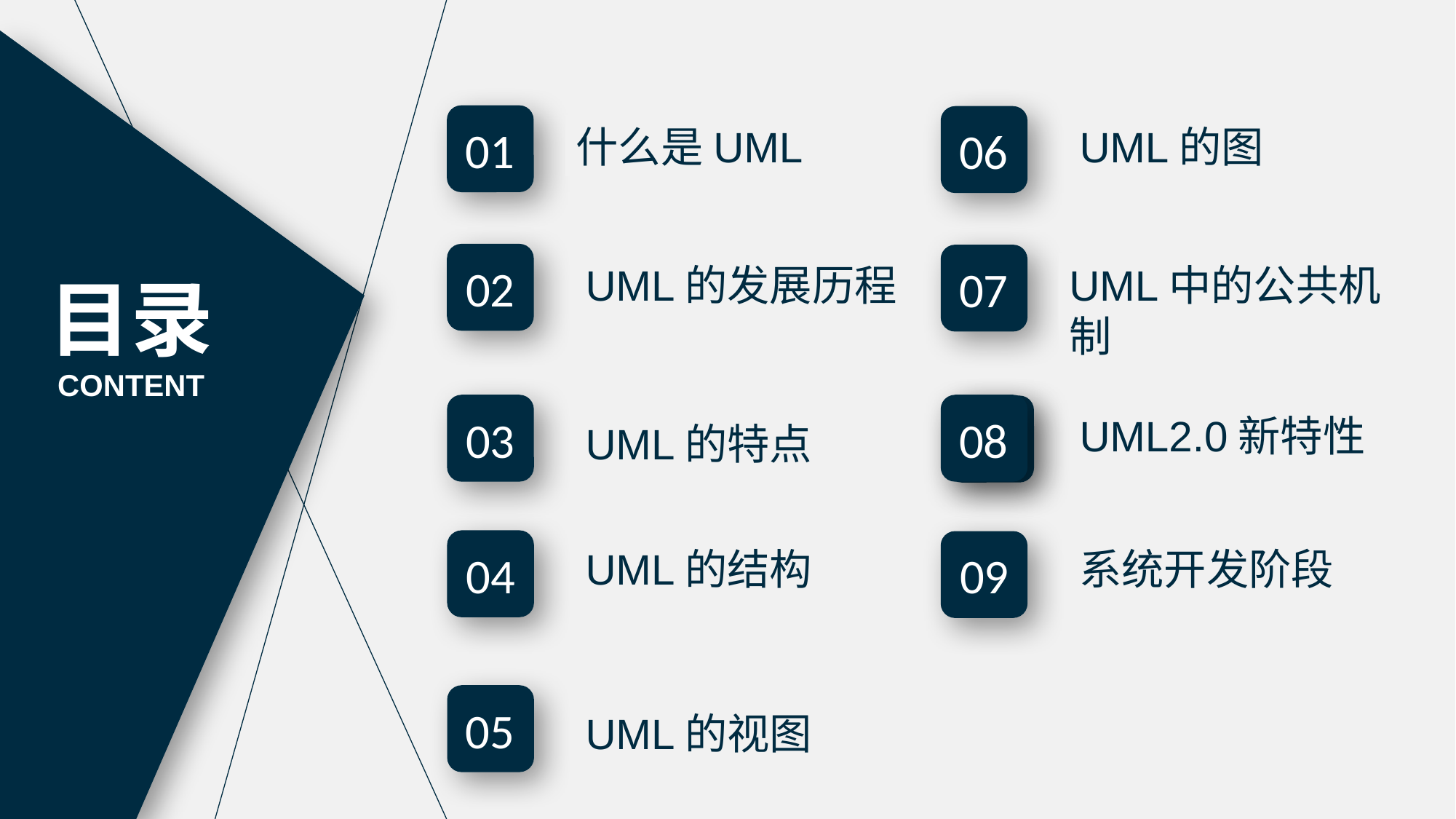

什么是UML
UML的图
01
06

UML的发展历程
02
UML中的公共机制
07
目录
CONTENT

UML2.0新特性
08
03
08
UML的特点

系统开发阶段
UML的结构
04
09

05
UML的视图